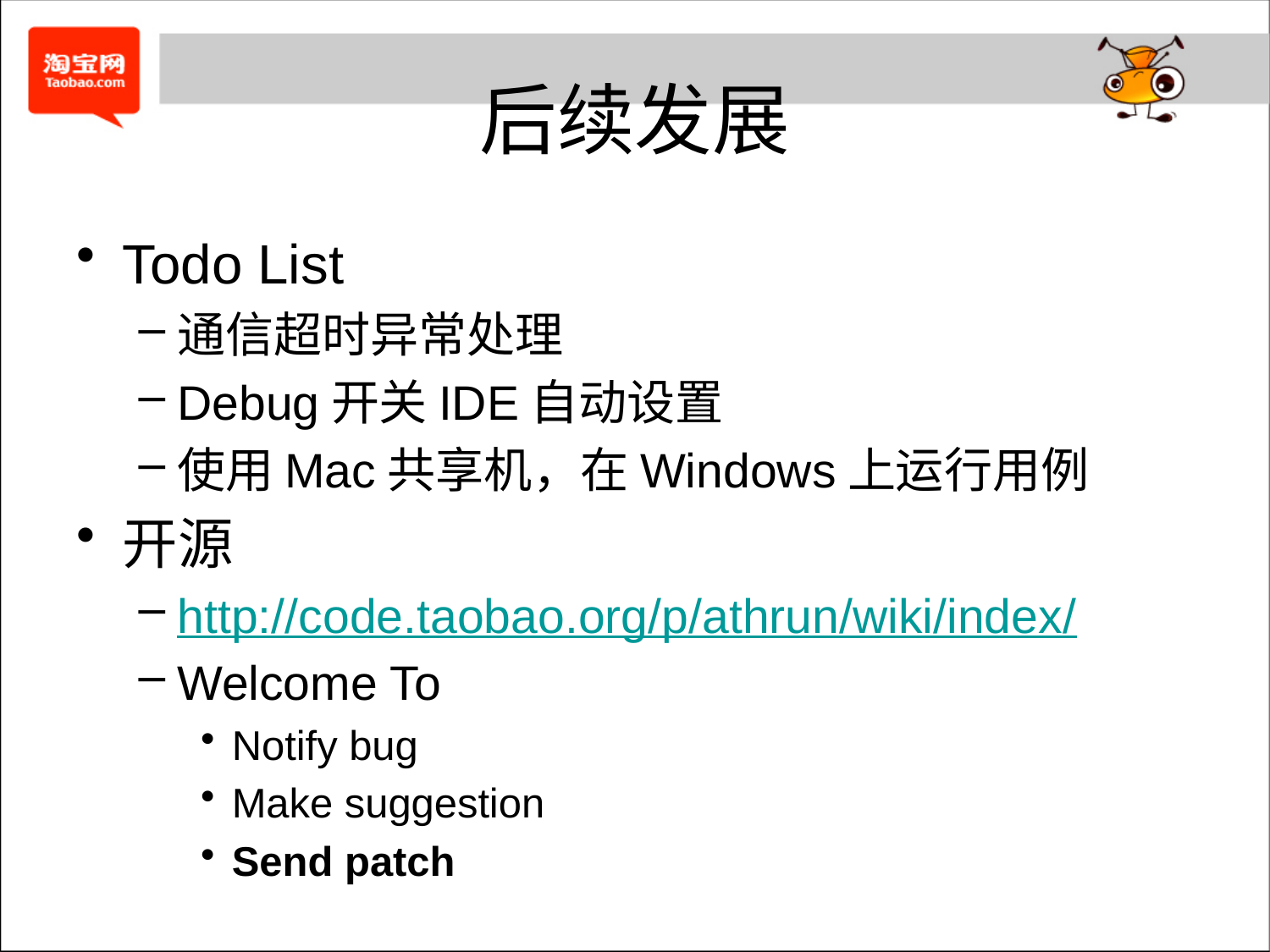

# 后续发展
Todo List
通信超时异常处理
Debug开关IDE自动设置
使用Mac共享机，在Windows上运行用例
开源
http://code.taobao.org/p/athrun/wiki/index/
Welcome To
Notify bug
Make suggestion
Send patch